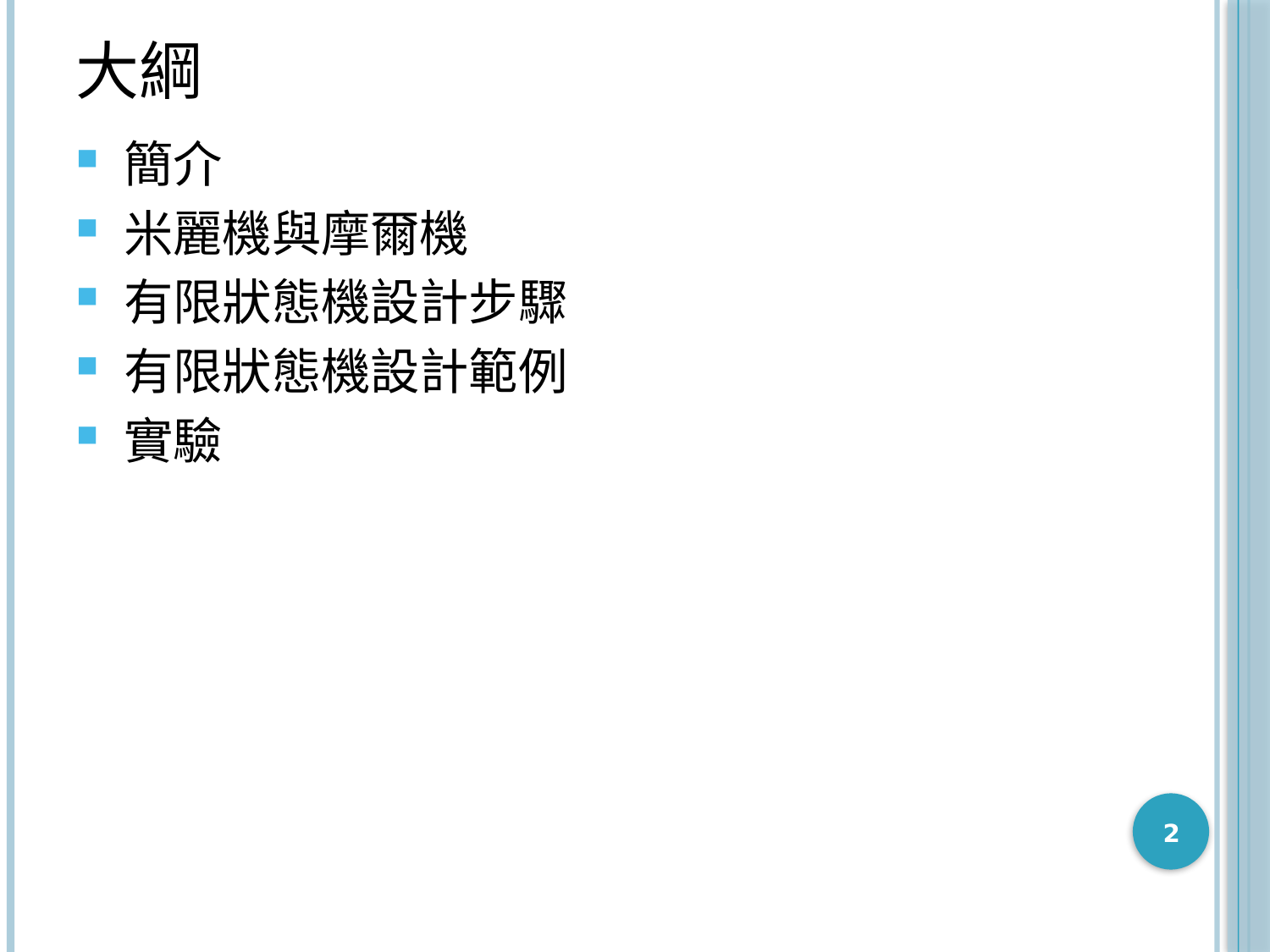

# 大綱
簡介
米麗機與摩爾機
有限狀態機設計步驟
有限狀態機設計範例
實驗

2